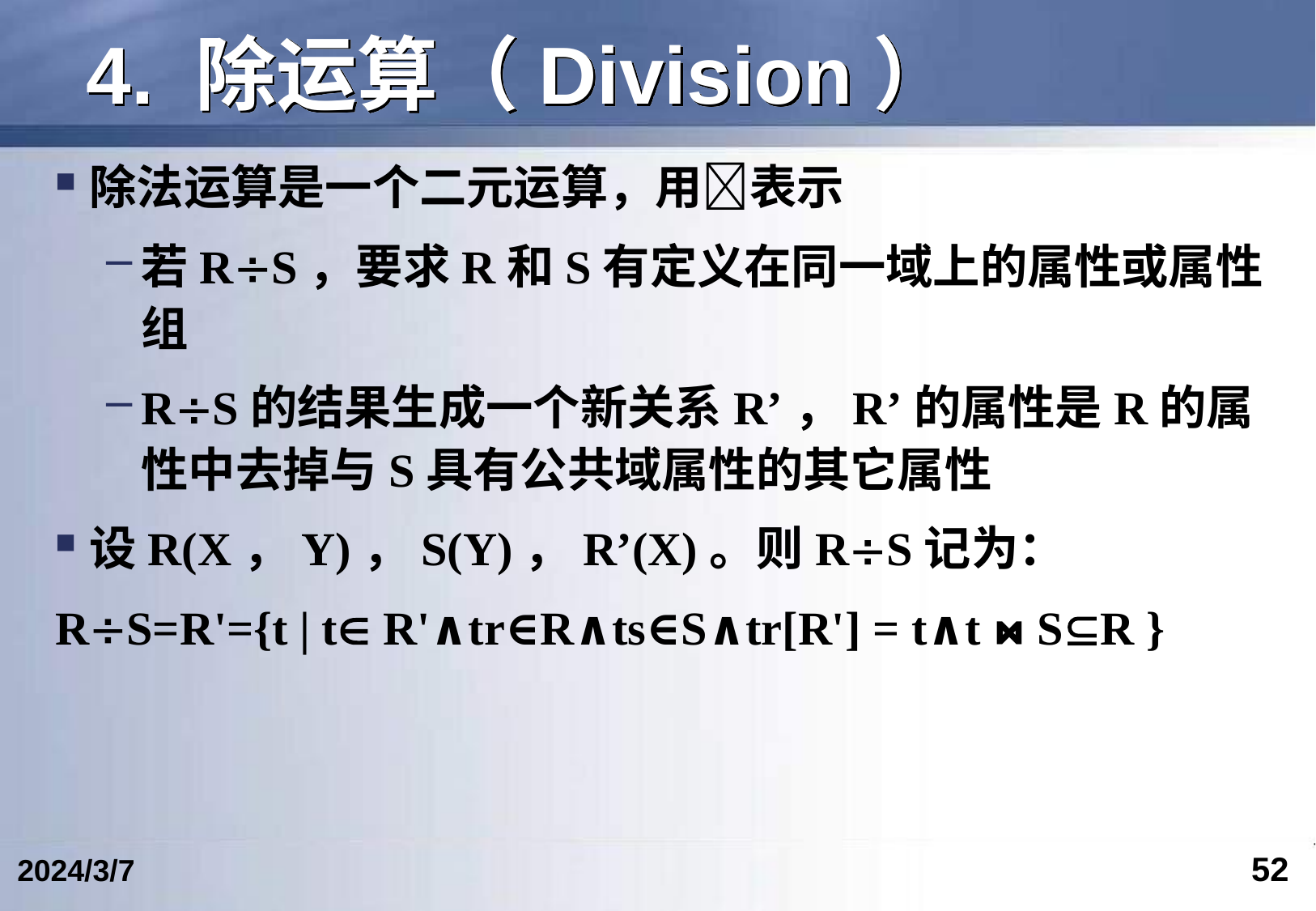

# 4. 除运算（Division）
除法运算是一个二元运算，用÷表示
若R÷S，要求R和S有定义在同一域上的属性或属性组
R÷S的结果生成一个新关系R’，R’的属性是R的属性中去掉与S具有公共域属性的其它属性
设R(X，Y)，S(Y)，R’(X)。则R÷S记为：
R÷S=R'={t | t∈ R'∧tr∈R∧ts∈S∧tr[R'] = t∧t ⋈ S⊆R }
52
2024/3/7